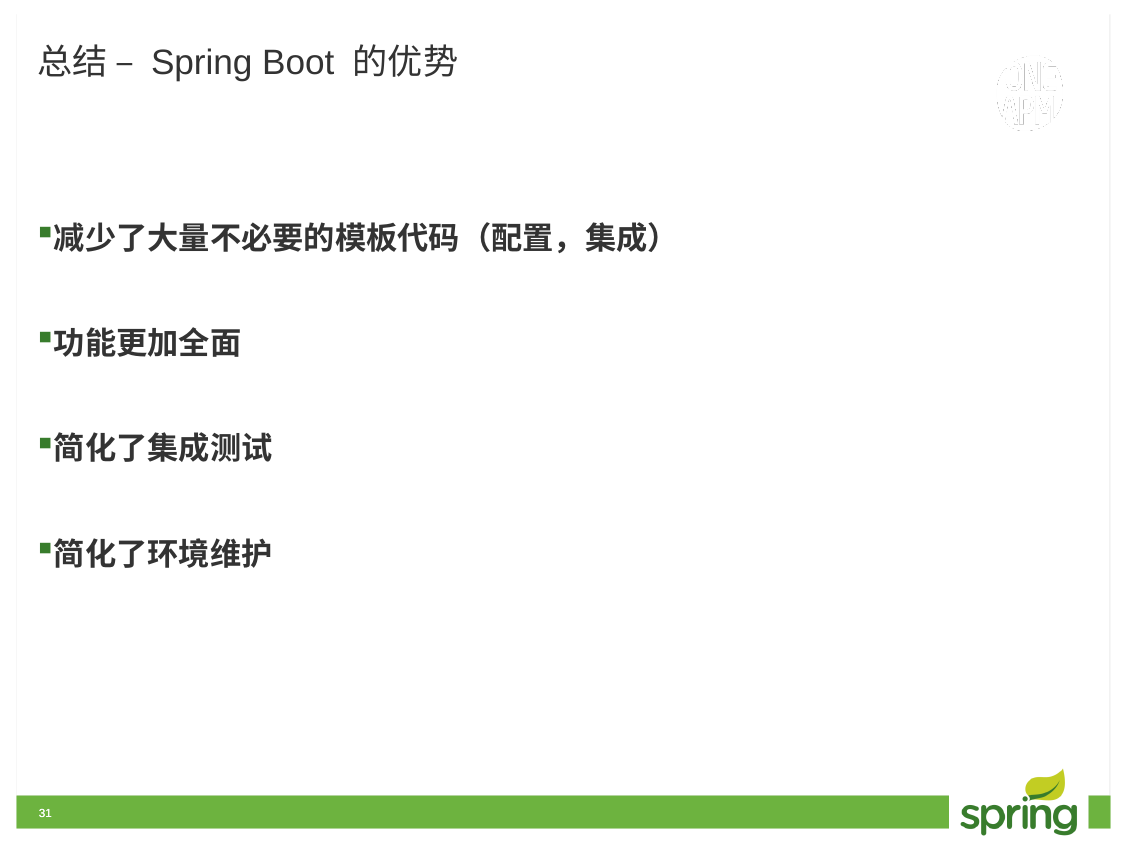

# 总结 – Spring Boot 的优势
减少了大量不必要的模板代码（配置，集成）
功能更加全面
简化了集成测试
简化了环境维护